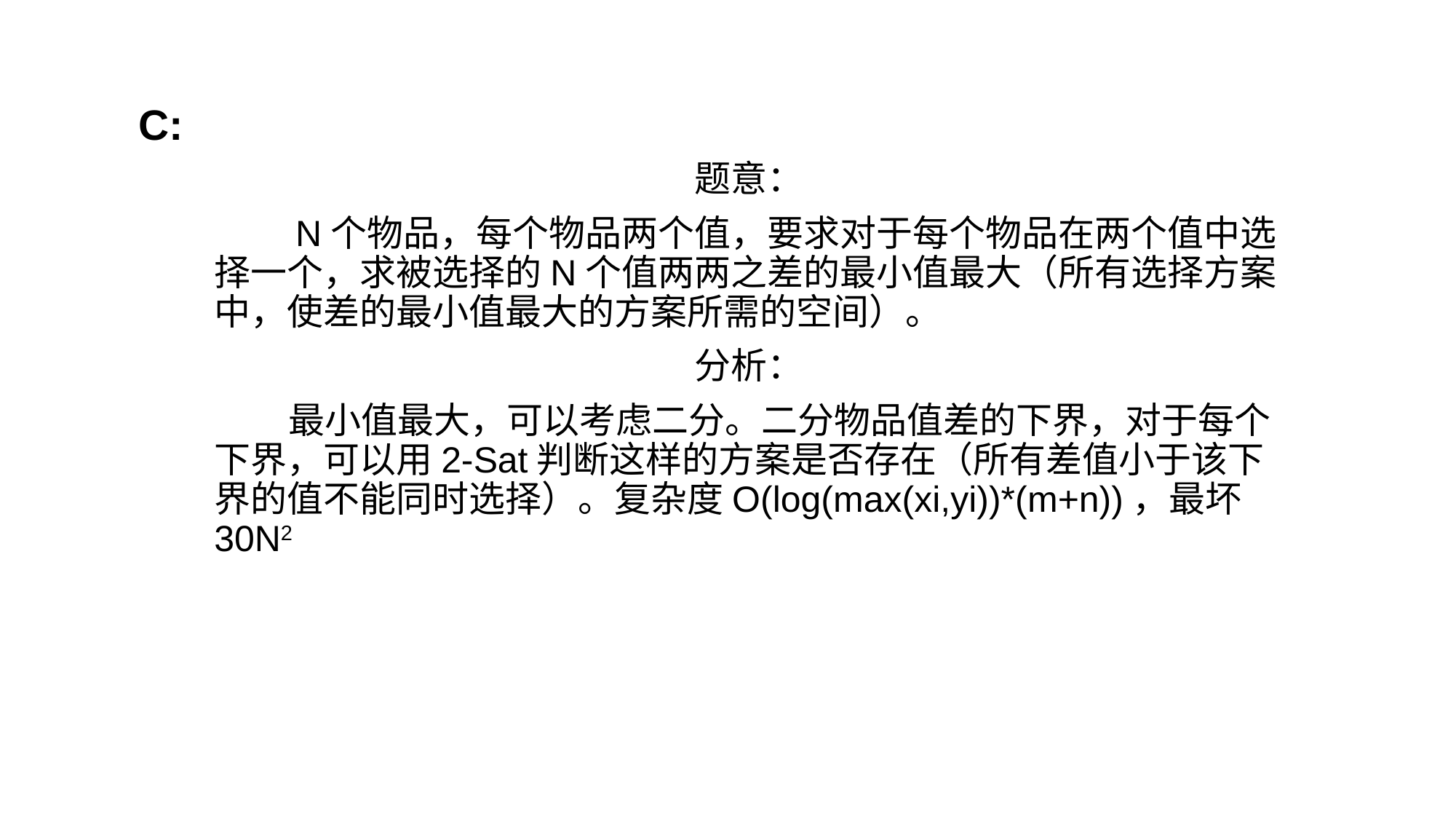

C:
题意：
        N个物品，每个物品两个值，要求对于每个物品在两个值中选择一个，求被选择的N个值两两之差的最小值最大（所有选择方案中，使差的最小值最大的方案所需的空间）。
分析：
        最小值最大，可以考虑二分。二分物品值差的下界，对于每个下界，可以用2-Sat判断这样的方案是否存在（所有差值小于该下界的值不能同时选择）。复杂度O(log(max(xi,yi))*(m+n))，最坏 30N2